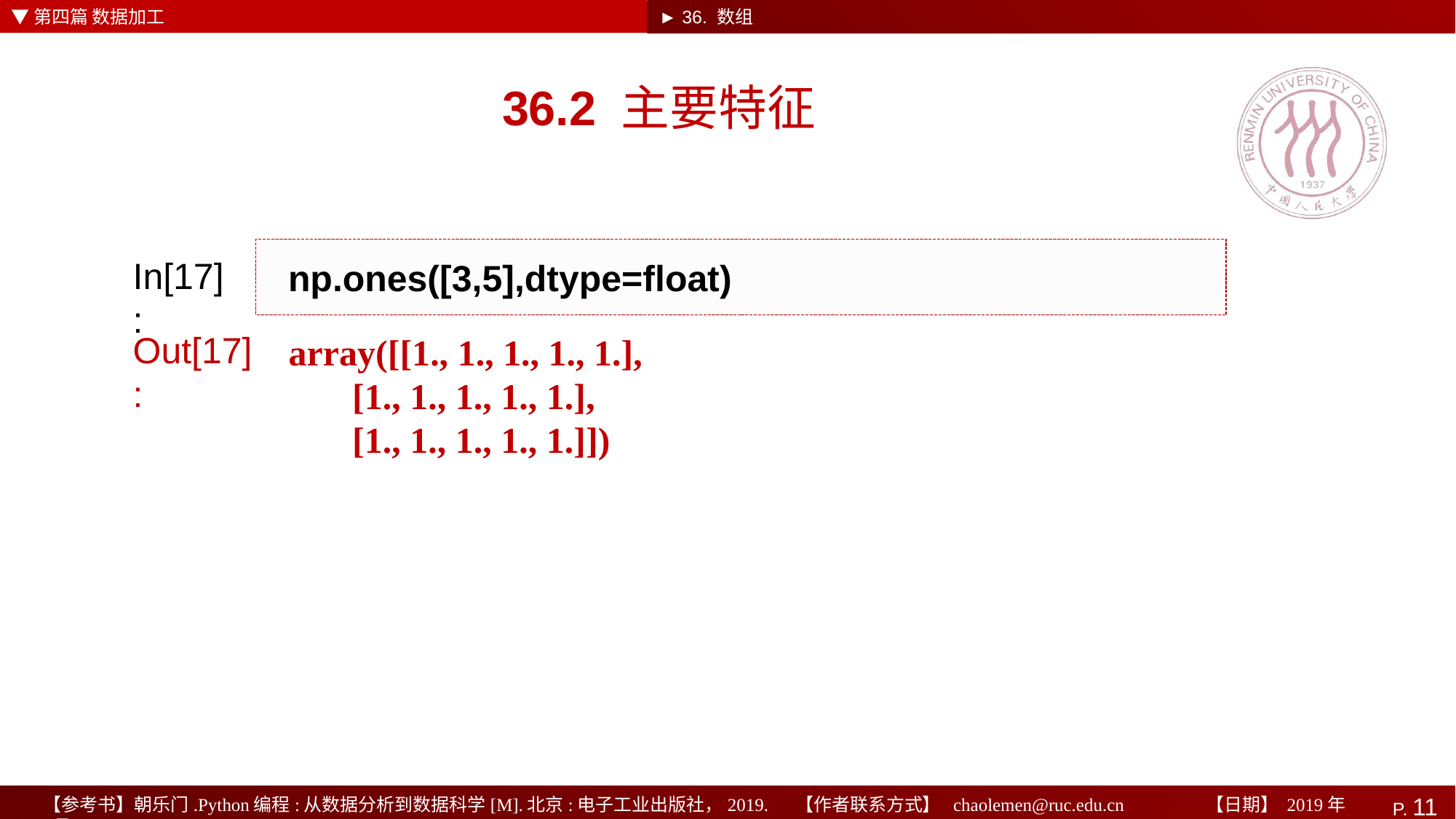

▼第四篇 数据加工
► 36. 数组
# 36.2 主要特征
np.ones([3,5],dtype=float)
In[17]:

array([[1., 1., 1., 1., 1.],
       [1., 1., 1., 1., 1.],
       [1., 1., 1., 1., 1.]])
Out[17]: